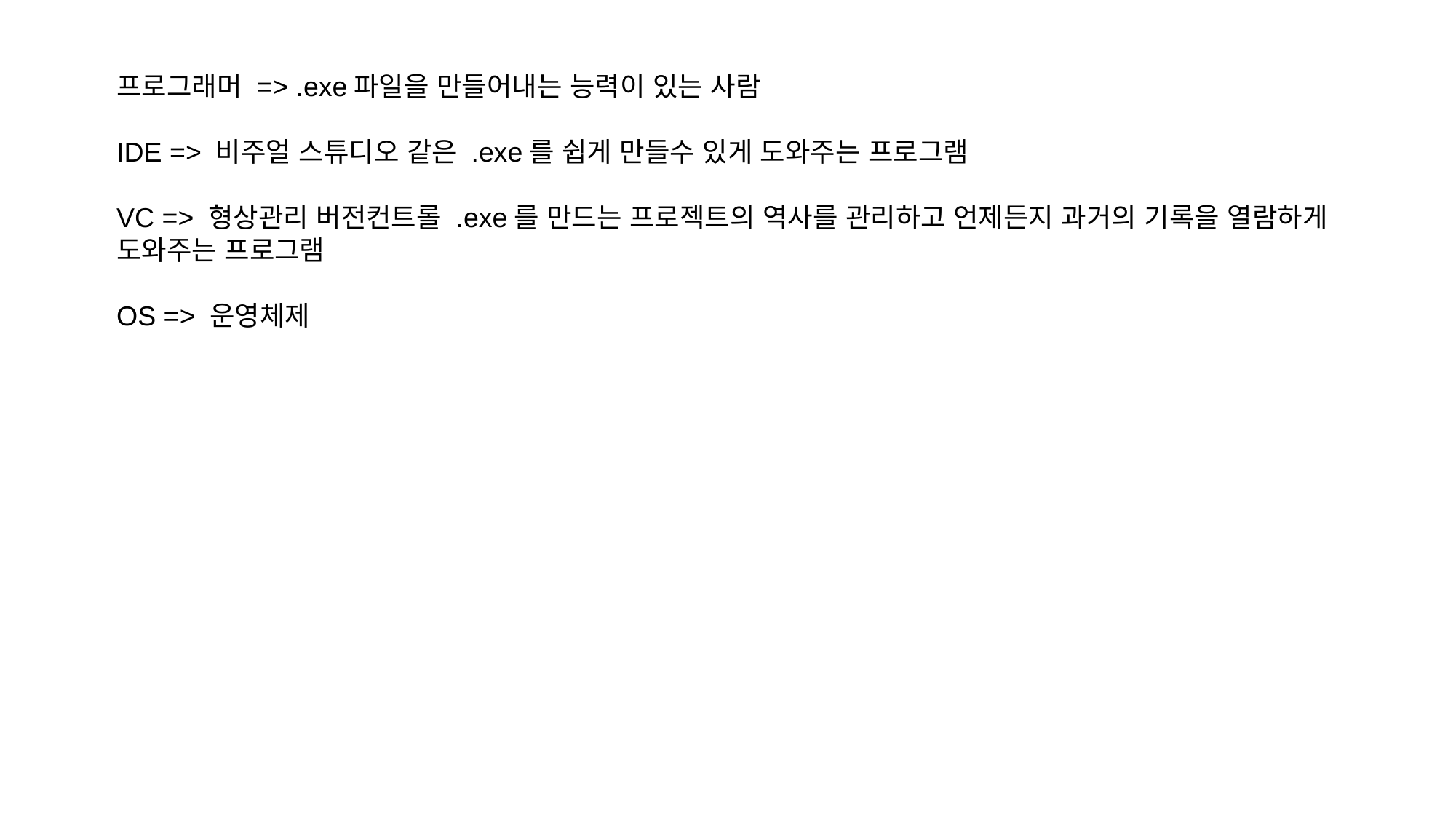

프로그래머 => .exe파일을 만들어내는 능력이 있는 사람

IDE => 비주얼 스튜디오 같은 .exe를 쉽게 만들수 있게 도와주는 프로그램

VC => 형상관리 버전컨트롤 .exe를 만드는 프로젝트의 역사를 관리하고 언제든지 과거의 기록을 열람하게
도와주는 프로그램

OS => 운영체제